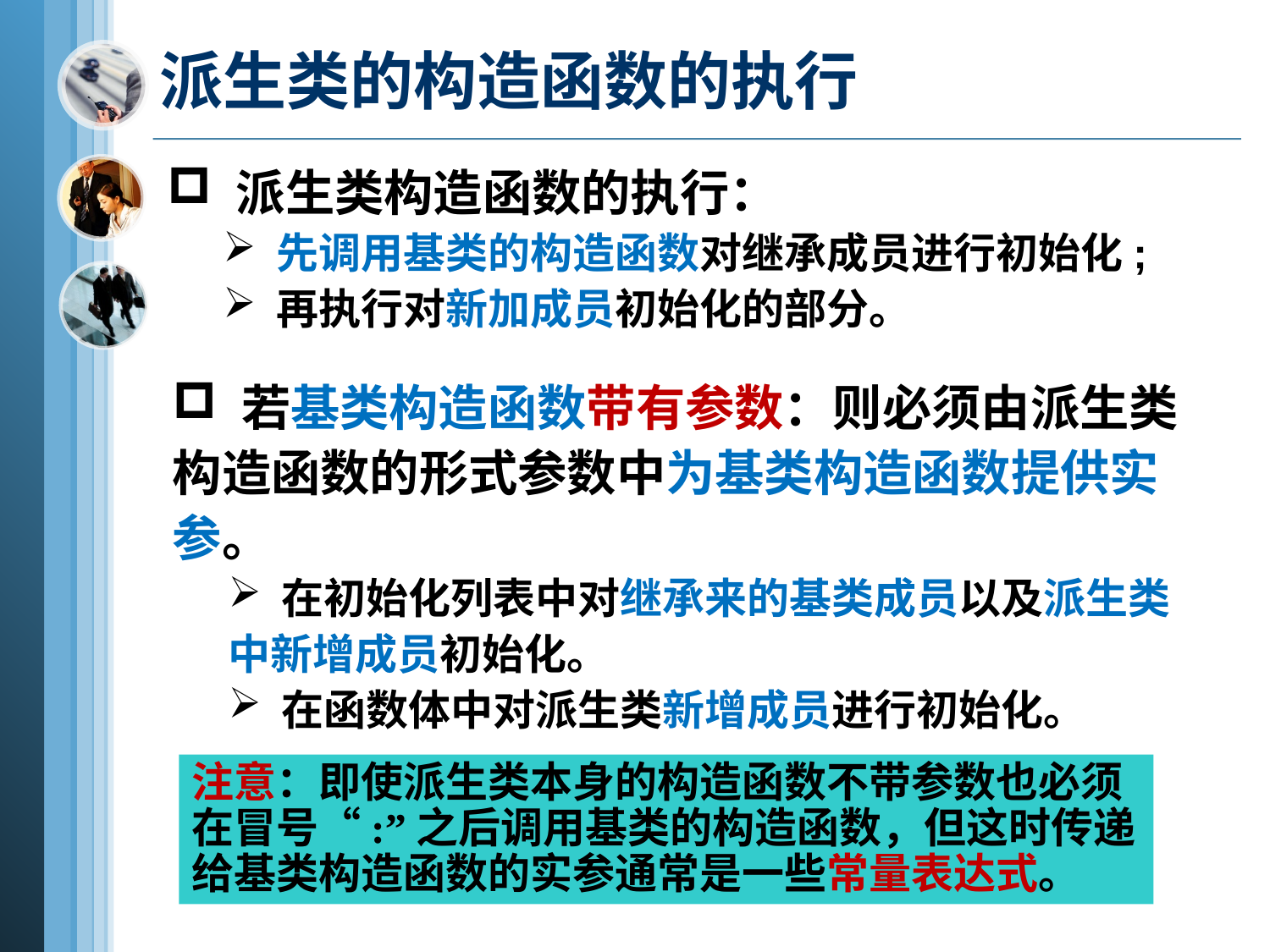

# 派生类的构造函数的执行
 派生类构造函数的执行：
 先调用基类的构造函数对继承成员进行初始化;
 再执行对新加成员初始化的部分。

 若基类构造函数带有参数：则必须由派生类构造函数的形式参数中为基类构造函数提供实参。
 在初始化列表中对继承来的基类成员以及派生类中新增成员初始化。
 在函数体中对派生类新增成员进行初始化。
注意：即使派生类本身的构造函数不带参数也必须
在冒号“:”之后调用基类的构造函数，但这时传递
给基类构造函数的实参通常是一些常量表达式。